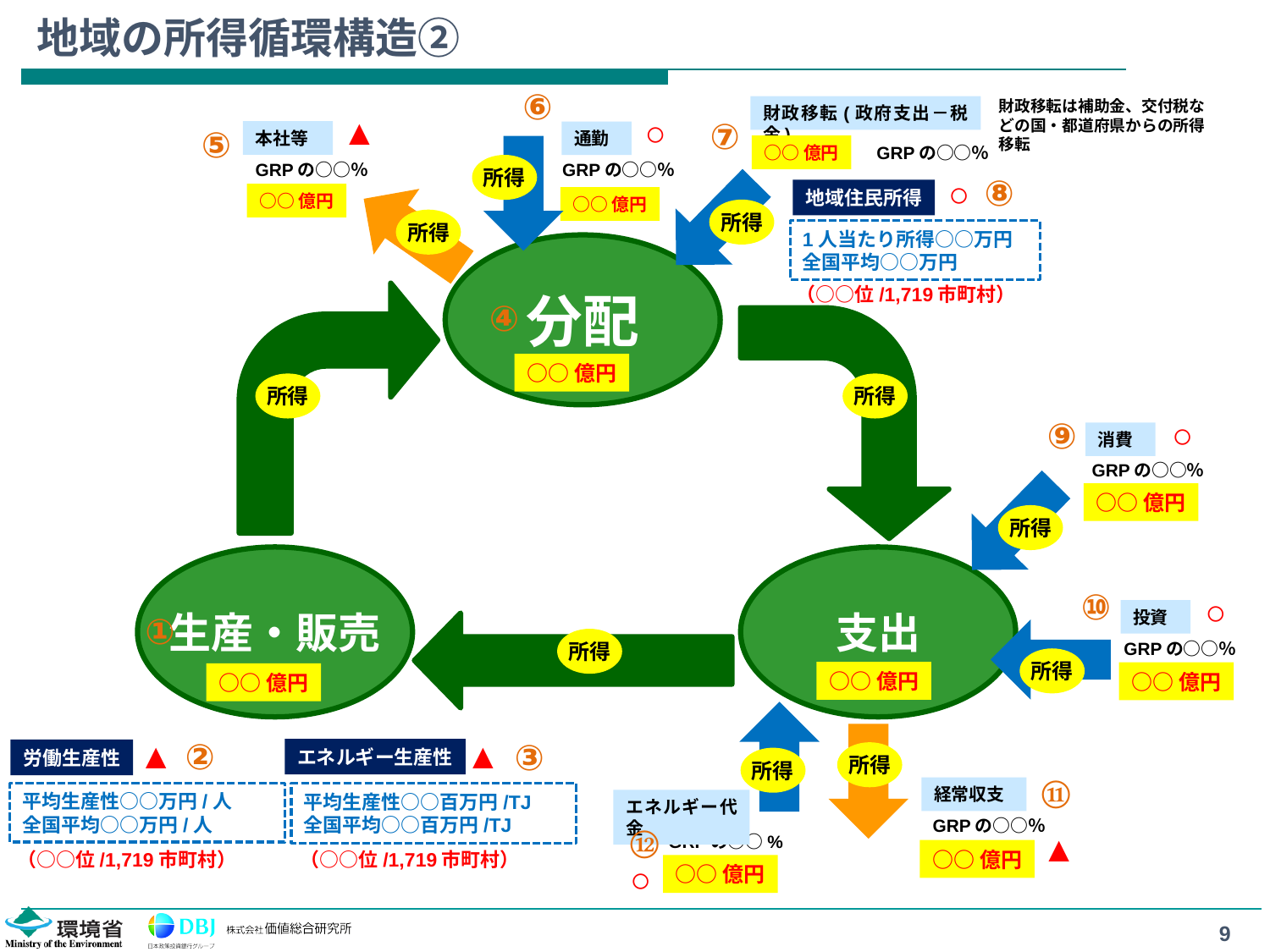

# 地域の所得循環構造②
⑥
財政移転は補助金、交付税などの国・都道府県からの所得移転
財政移転(政府支出－税金)
▲
○
⑦
⑤
本社等
通勤
○○億円

GRPの○○％
GRPの○○％
GRPの○○％
所得
⑧
○

地域住民所得
○○億円
○○億円
所得
所得
1人当たり所得○○万円
全国平均○○万円
分配
（○○位/1,719市町村）

④

○○億円
所得
所得
○
⑨
消費
GRPの○○％

○○億円
所得
生産・販売
支出
⑩
○

投資
①

所得
GRPの○○％
所得
○○億円
○○億円
○○億円

▲
▲
②
③
エネルギー生産性
労働生産性
所得
所得
⑪
経常収支
平均生産性○○万円/人
全国平均○○万円/人
平均生産性○○百万円/TJ
全国平均○○百万円/TJ
エネルギー代金
GRPの○○％
⑫
▲
GRPの○○%
○○億円
（○○位/1,719市町村）
（○○位/1,719市町村）
○
○○億円
9